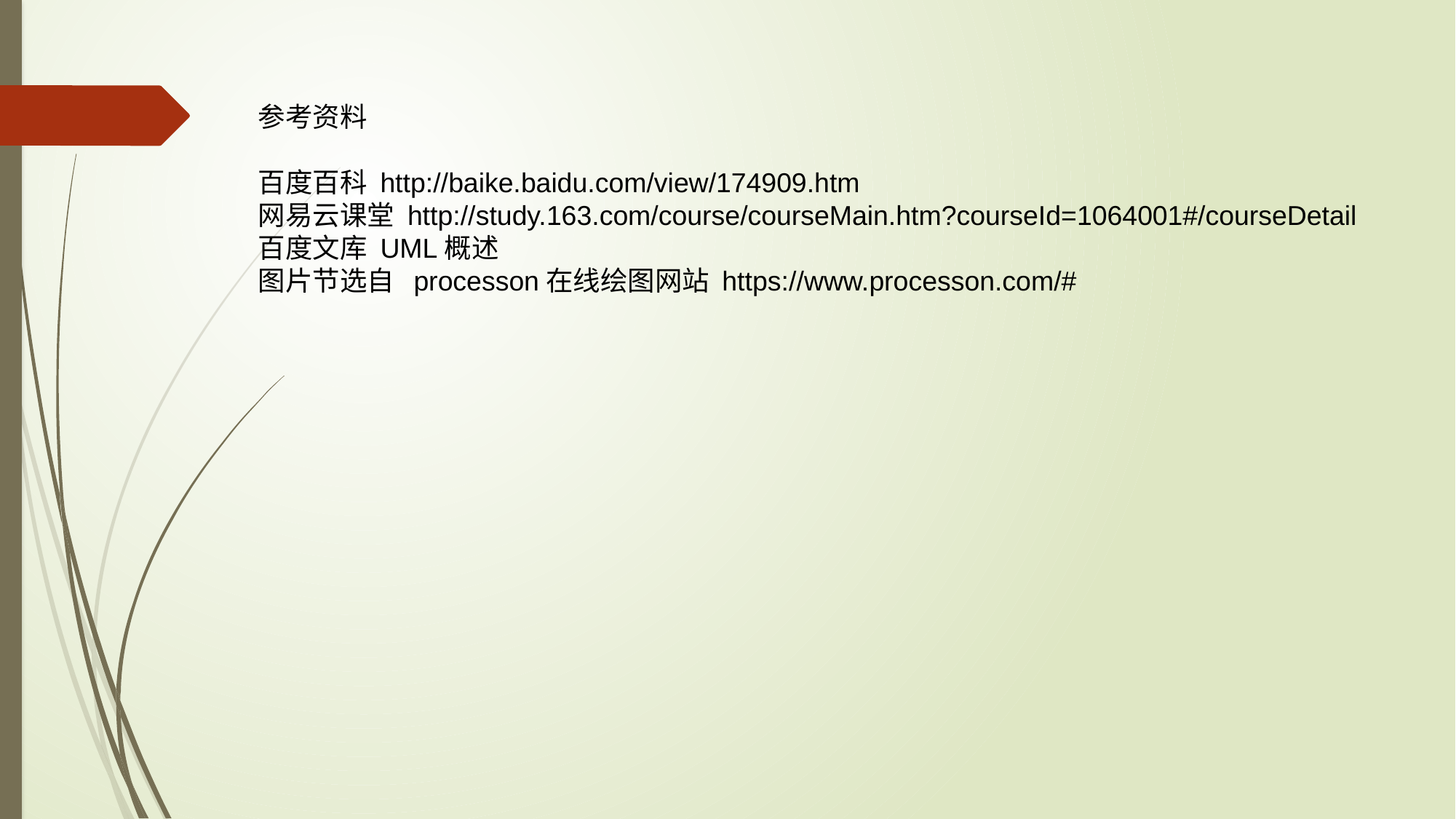

参考资料

百度百科 http://baike.baidu.com/view/174909.htm
网易云课堂 http://study.163.com/course/courseMain.htm?courseId=1064001#/courseDetail
百度文库 UML概述
图片节选自  processon在线绘图网站 https://www.processon.com/#